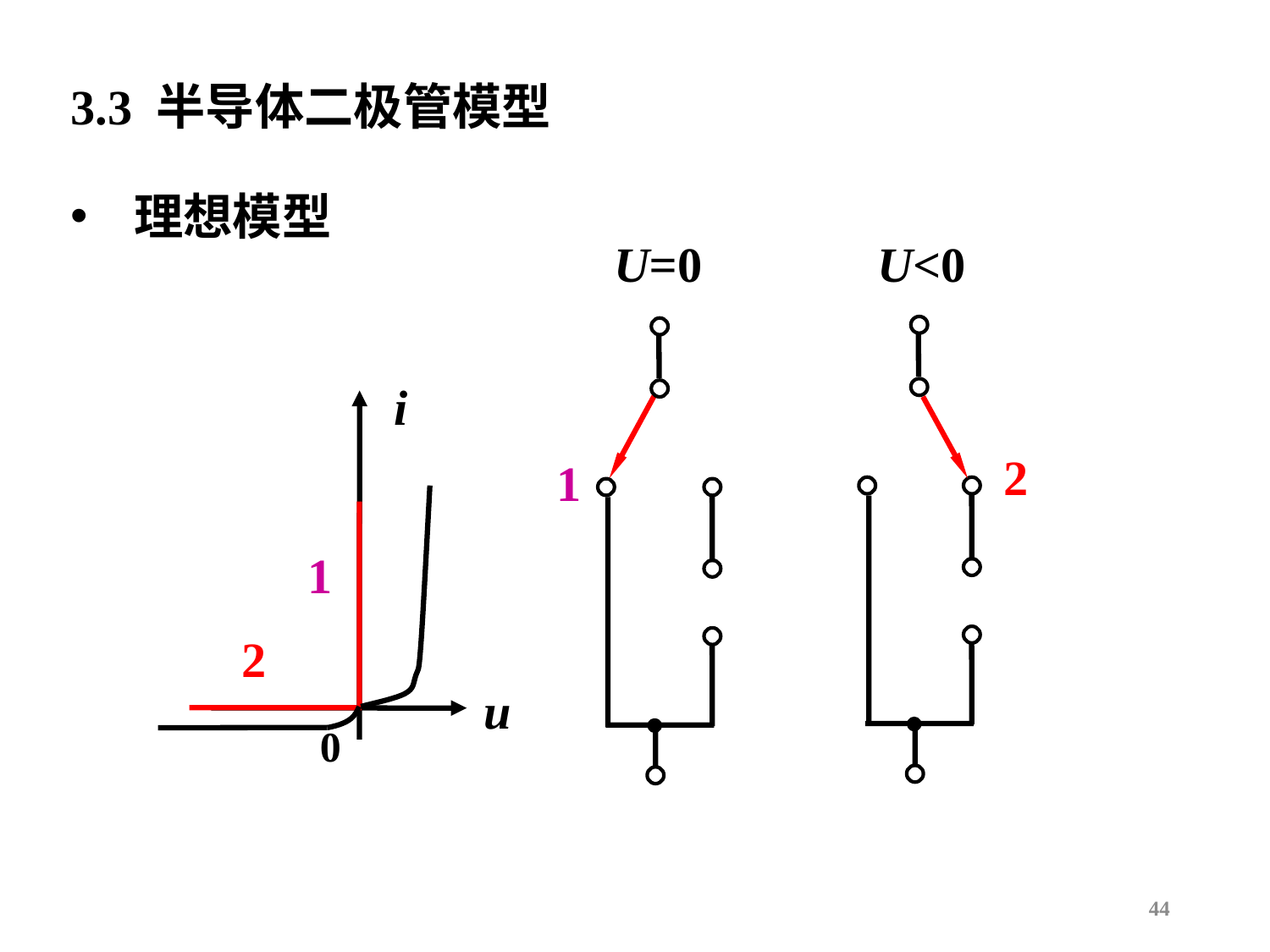

3.3 半导体二极管模型
理想模型
U=0
U<0

2

1

i

u

0

1
2

44